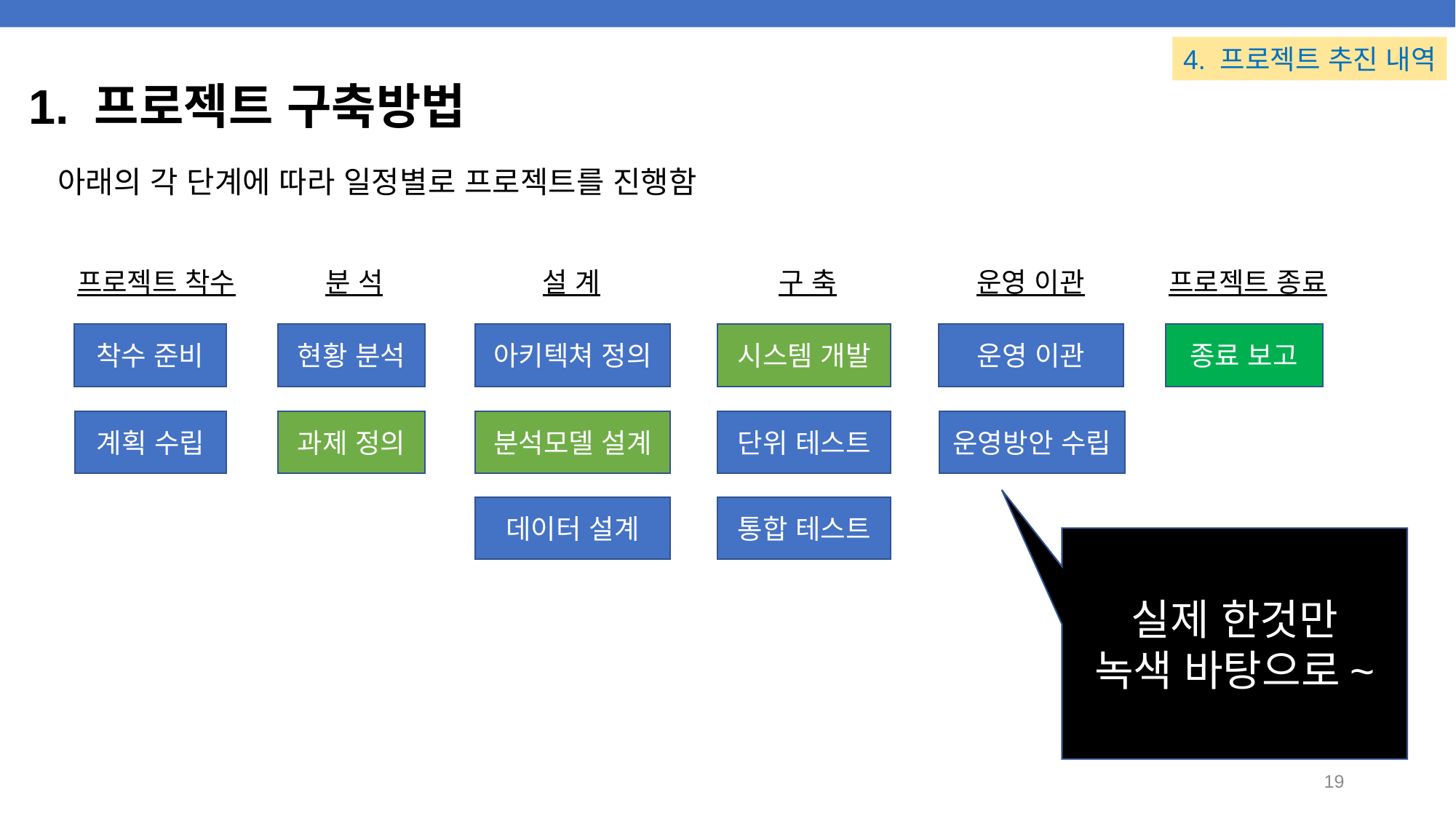

4. 프로젝트 추진 내역
# 1. 프로젝트 구축방법
아래의 각 단계에 따라 일정별로 프로젝트를 진행함
프로젝트 착수
분 석
설 계
구 축
운영 이관
프로젝트 종료
착수 준비
현황 분석
아키텍쳐 정의
시스템 개발
운영 이관
종료 보고
계획 수립
과제 정의
분석모델 설계
단위 테스트
운영방안 수립
데이터 설계
통합 테스트
실제 한것만
녹색 바탕으로~
19